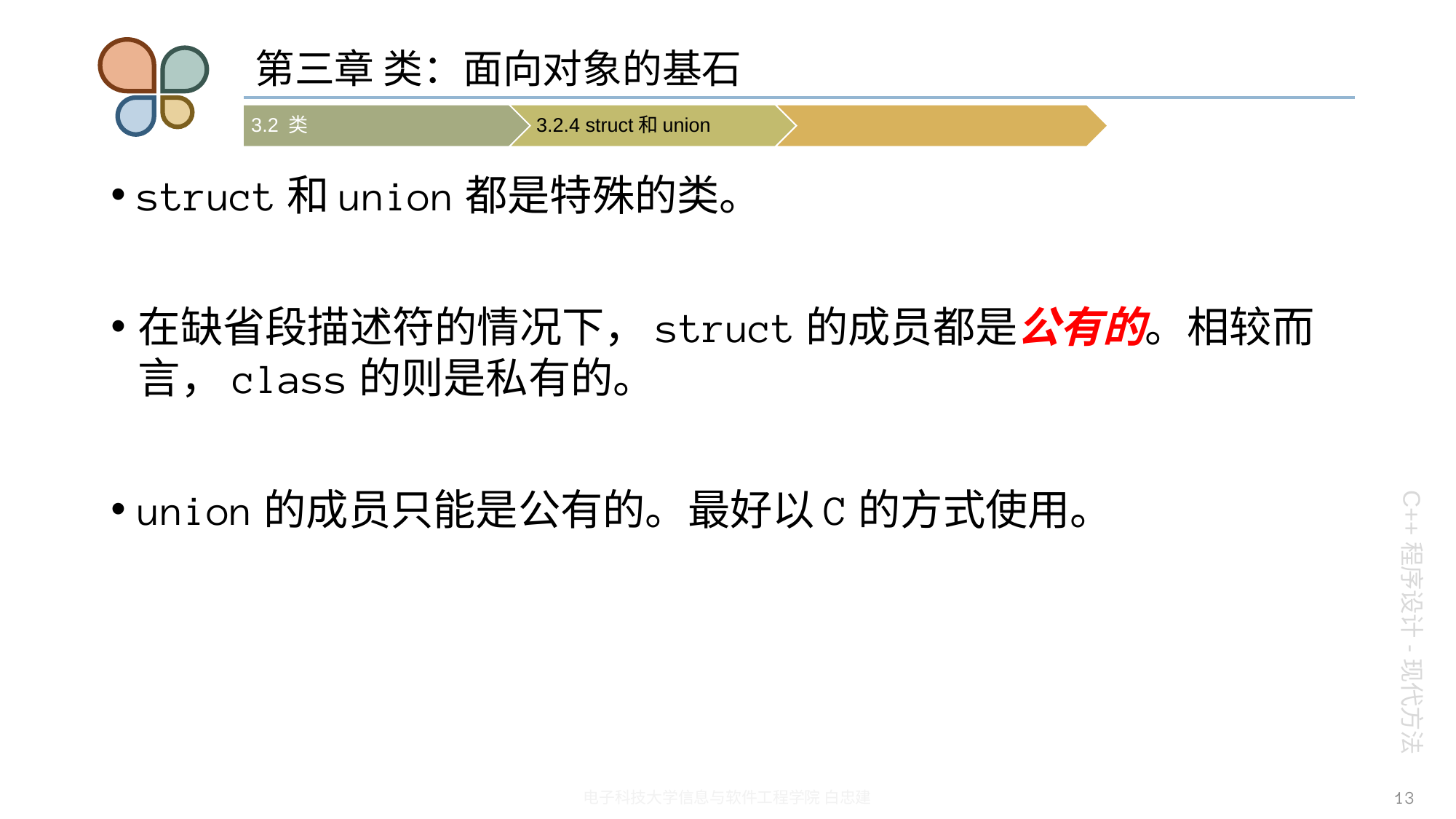

# 第三章 类：面向对象的基石
3.2 类
3.2.4 struct和union

struct和union都是特殊的类。

在缺省段描述符的情况下，struct的成员都是公有的。相较而言，class的则是私有的。

union的成员只能是公有的。最好以C的方式使用。
13